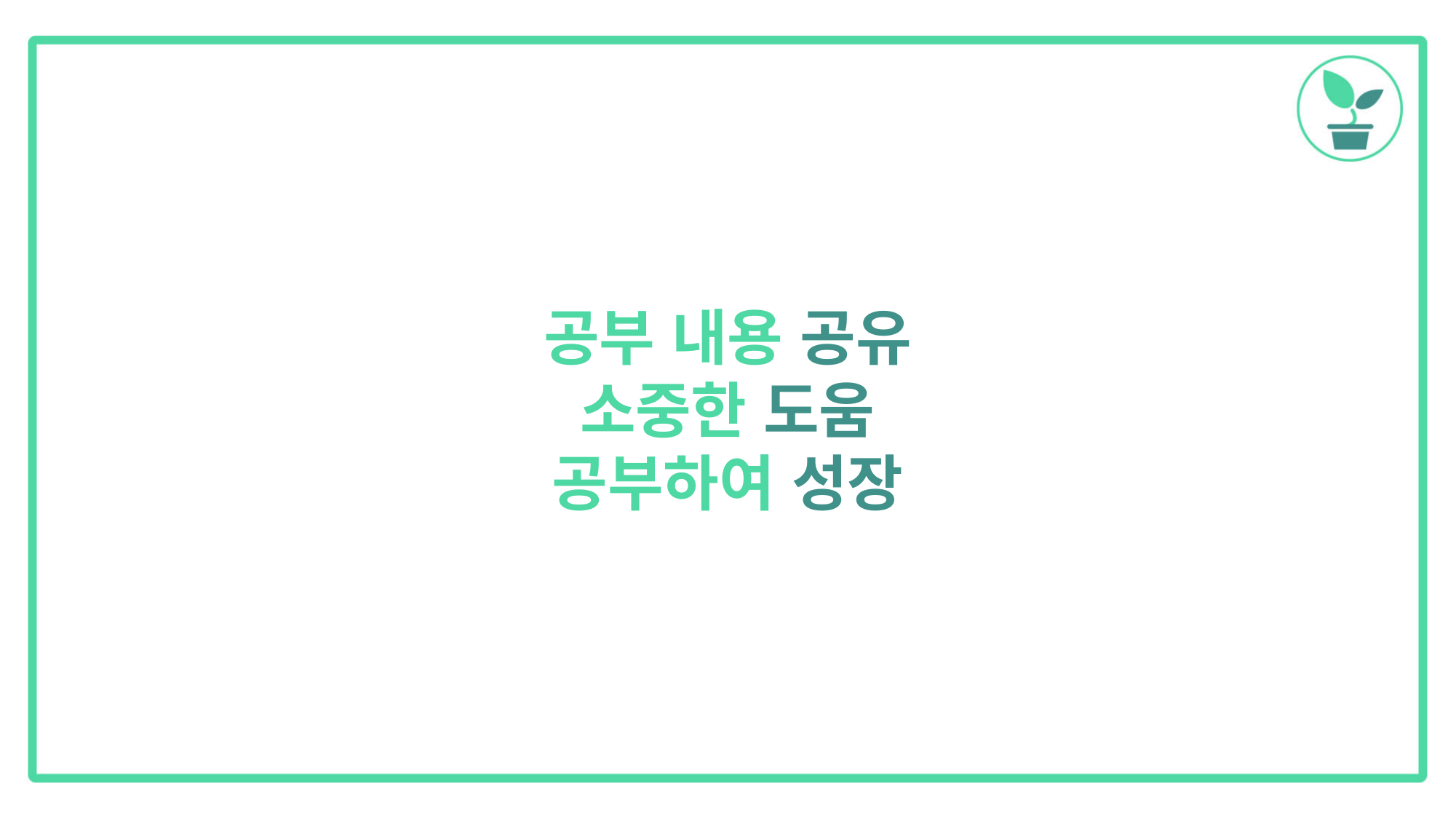

공부 내용 공유
소중한 도움
공부하여 성장